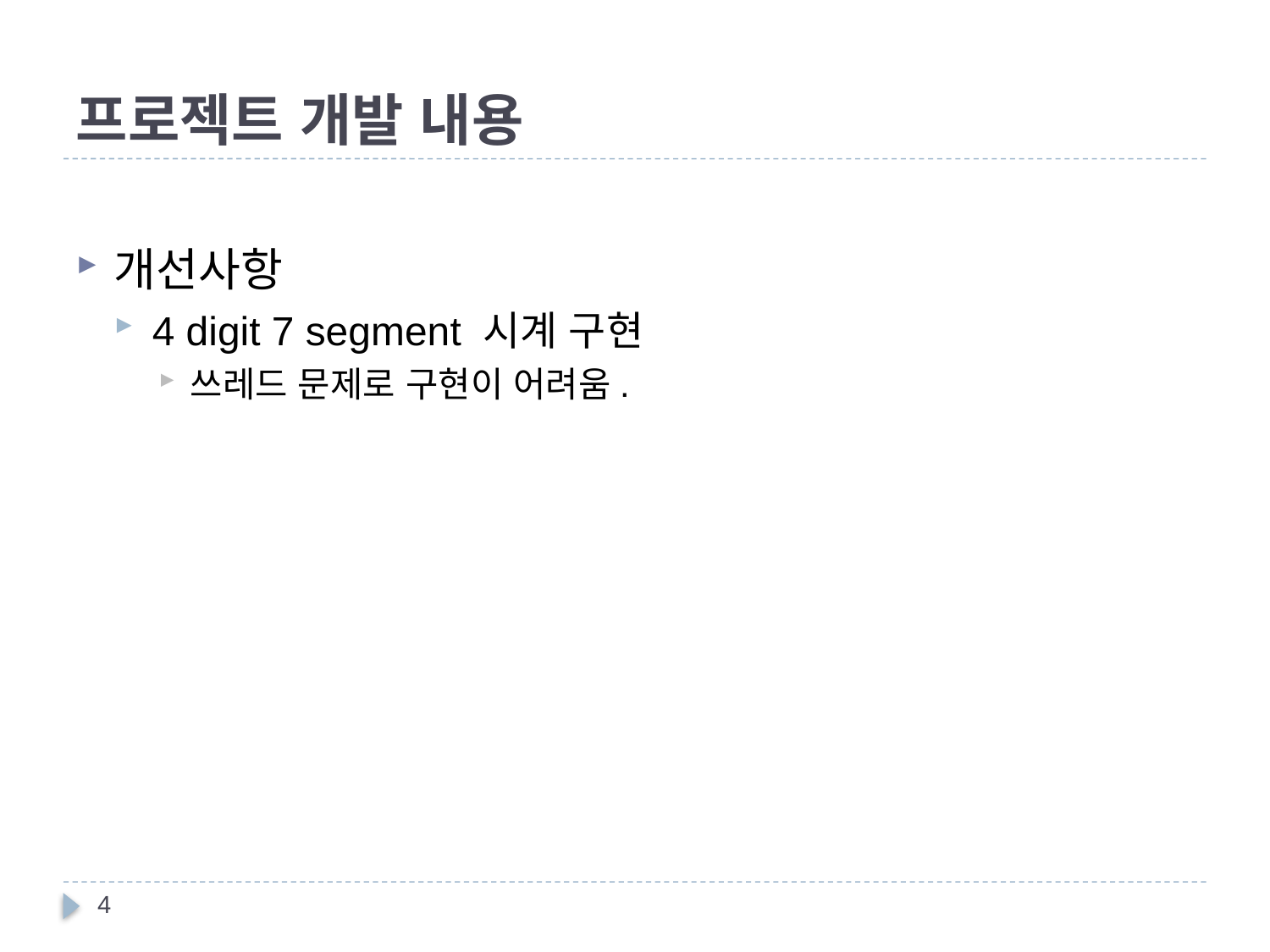

# 프로젝트 개발 내용

개선사항
4 digit 7 segment 시계 구현
쓰레드 문제로 구현이 어려움.

4